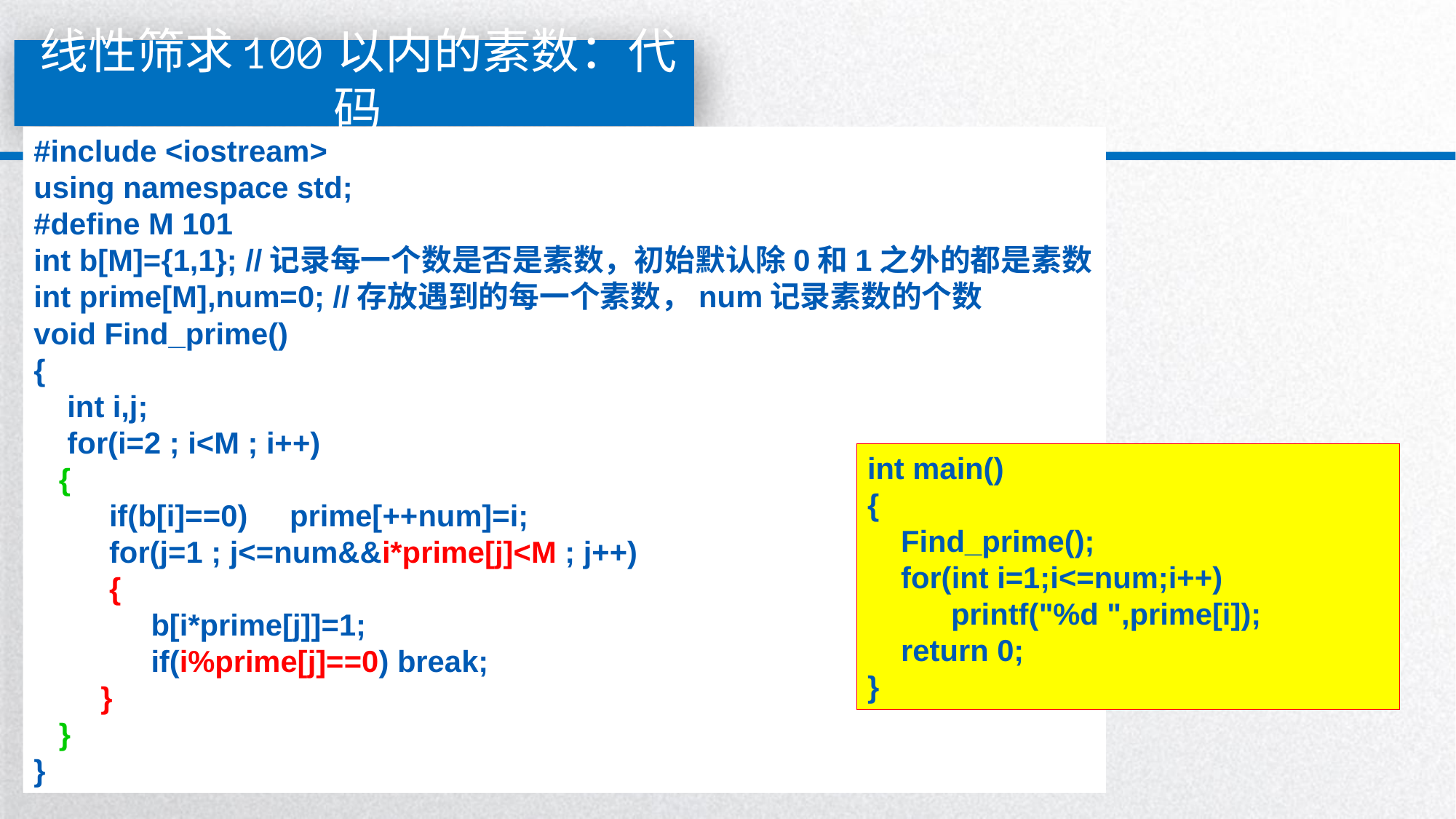

# 线性筛求100以内的素数：代码
#include <iostream>
using namespace std;
#define M 101
int b[M]={1,1}; //记录每一个数是否是素数，初始默认除0和1之外的都是素数
int prime[M],num=0; //存放遇到的每一个素数，num记录素数的个数
void Find_prime()
{
    int i,j;
    for(i=2 ; i<M ; i++)
   {
         if(b[i]==0)     prime[++num]=i;
         for(j=1 ; j<=num&&i*prime[j]<M ; j++)
         {
              b[i*prime[j]]=1;
              if(i%prime[j]==0) break;
        }
   }
}
int main()
{
    Find_prime();
    for(int i=1;i<=num;i++)
          printf("%d ",prime[i]);
    return 0;
}